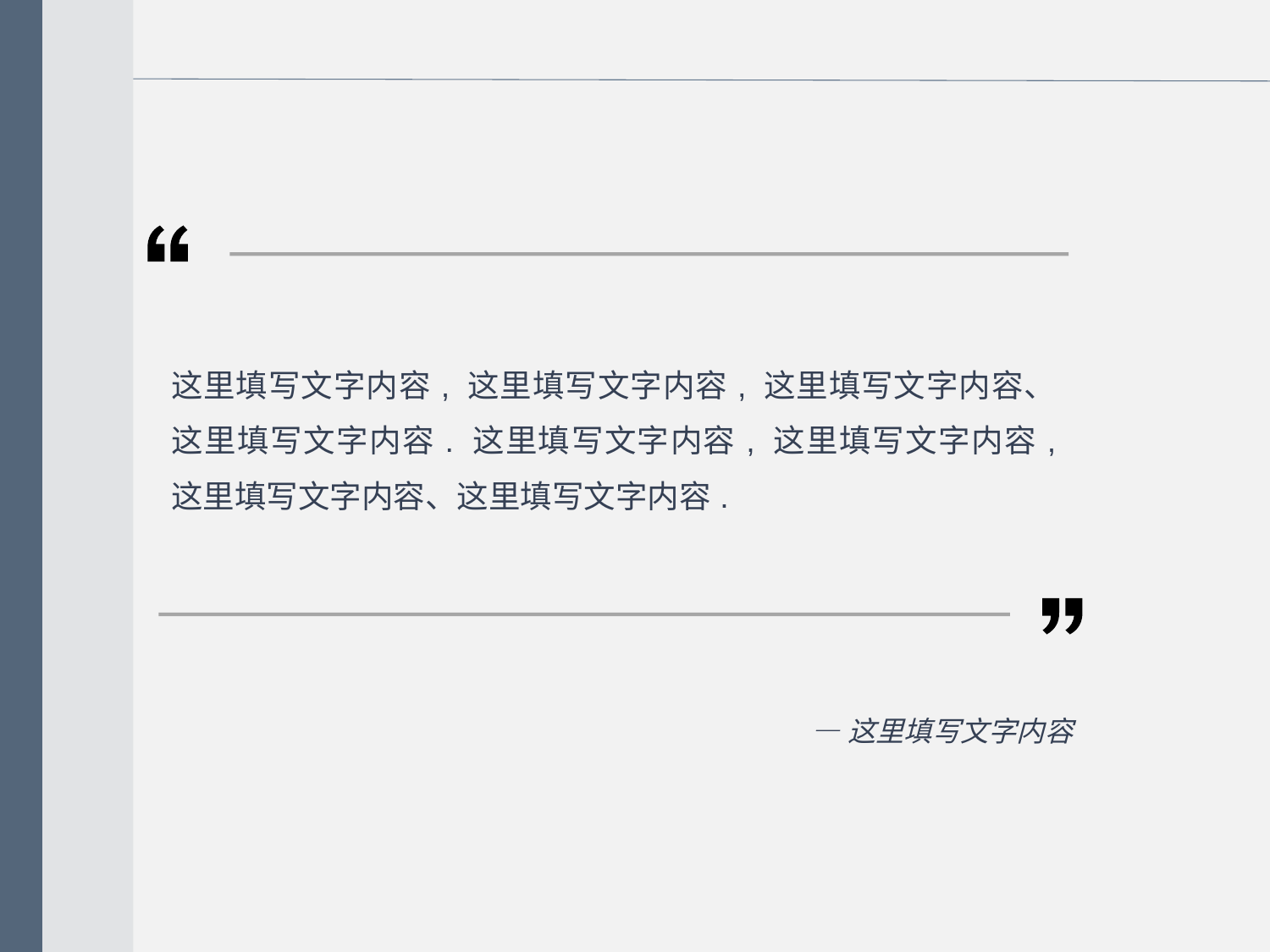

这里填写文字内容, 这里填写文字内容, 这里填写文字内容、这里填写文字内容. 这里填写文字内容, 这里填写文字内容, 这里填写文字内容、这里填写文字内容.

—这里填写文字内容